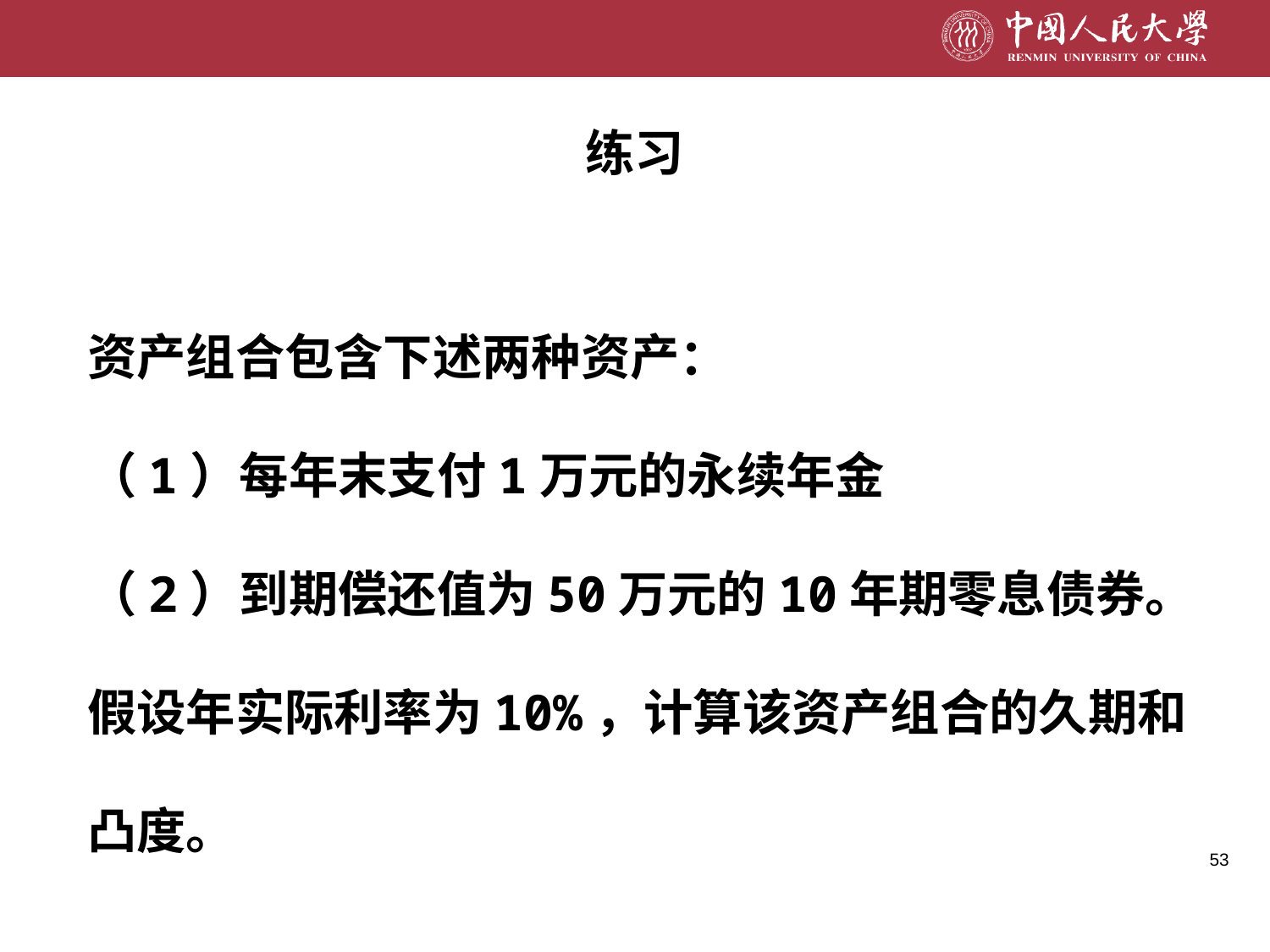

# 练习
资产组合包含下述两种资产：
（1）每年末支付1万元的永续年金
（2）到期偿还值为50万元的10年期零息债券。
假设年实际利率为10%，计算该资产组合的久期和凸度。
53